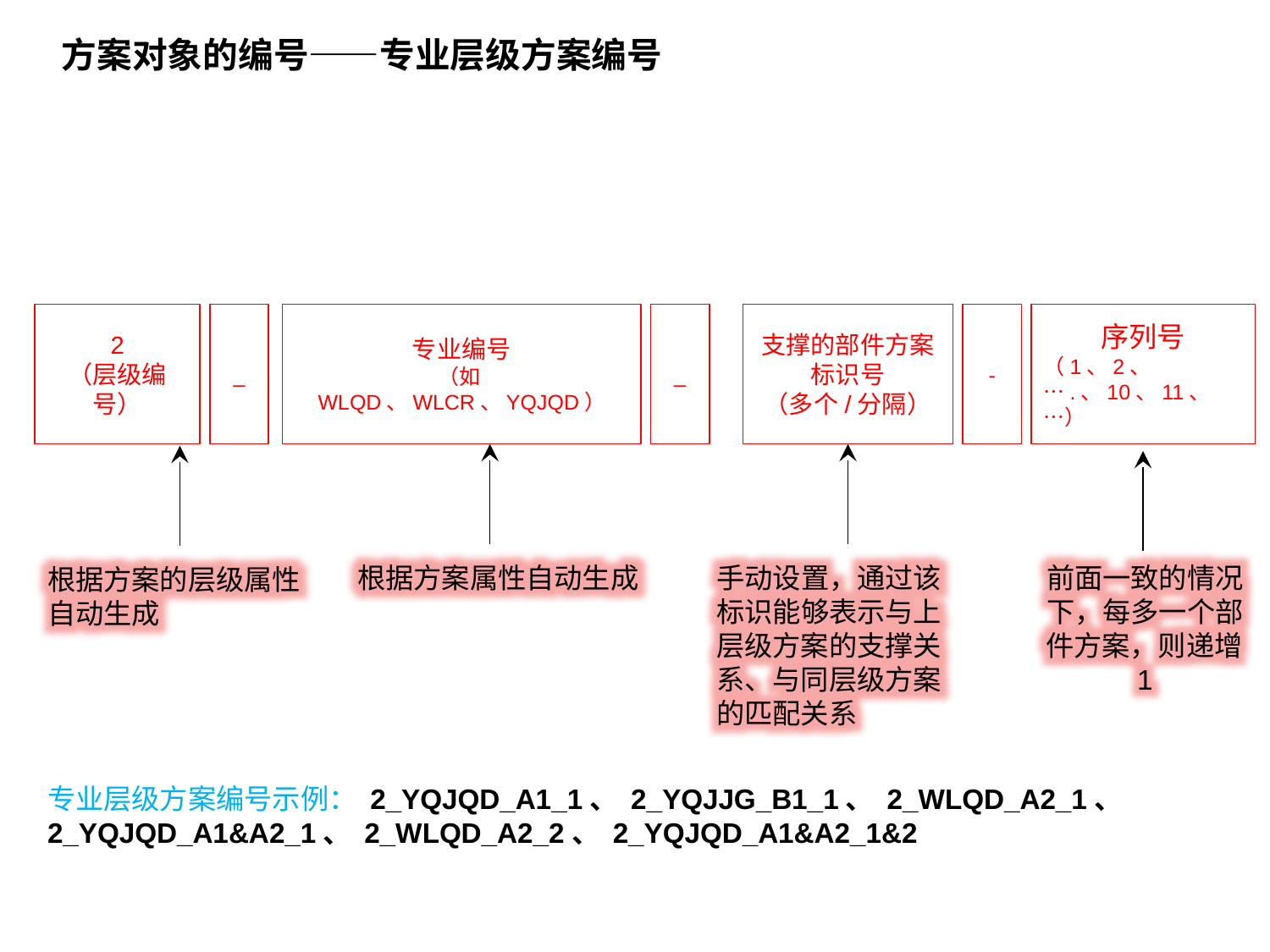

方案对象的编号——专业层级方案编号
2
（层级编号）
_
专业编号
（如WLQD、WLCR、YQJQD）
_
支撑的部件方案标识号
（多个/分隔）
-
序列号
（1、2、….、10、11、…）
根据方案属性自动生成
手动设置，通过该标识能够表示与上层级方案的支撑关系、与同层级方案的匹配关系
前面一致的情况下，每多一个部件方案，则递增1
根据方案的层级属性自动生成
专业层级方案编号示例： 2_YQJQD_A1_1、 2_YQJJG_B1_1、 2_WLQD_A2_1、 2_YQJQD_A1&A2_1、 2_WLQD_A2_2、 2_YQJQD_A1&A2_1&2